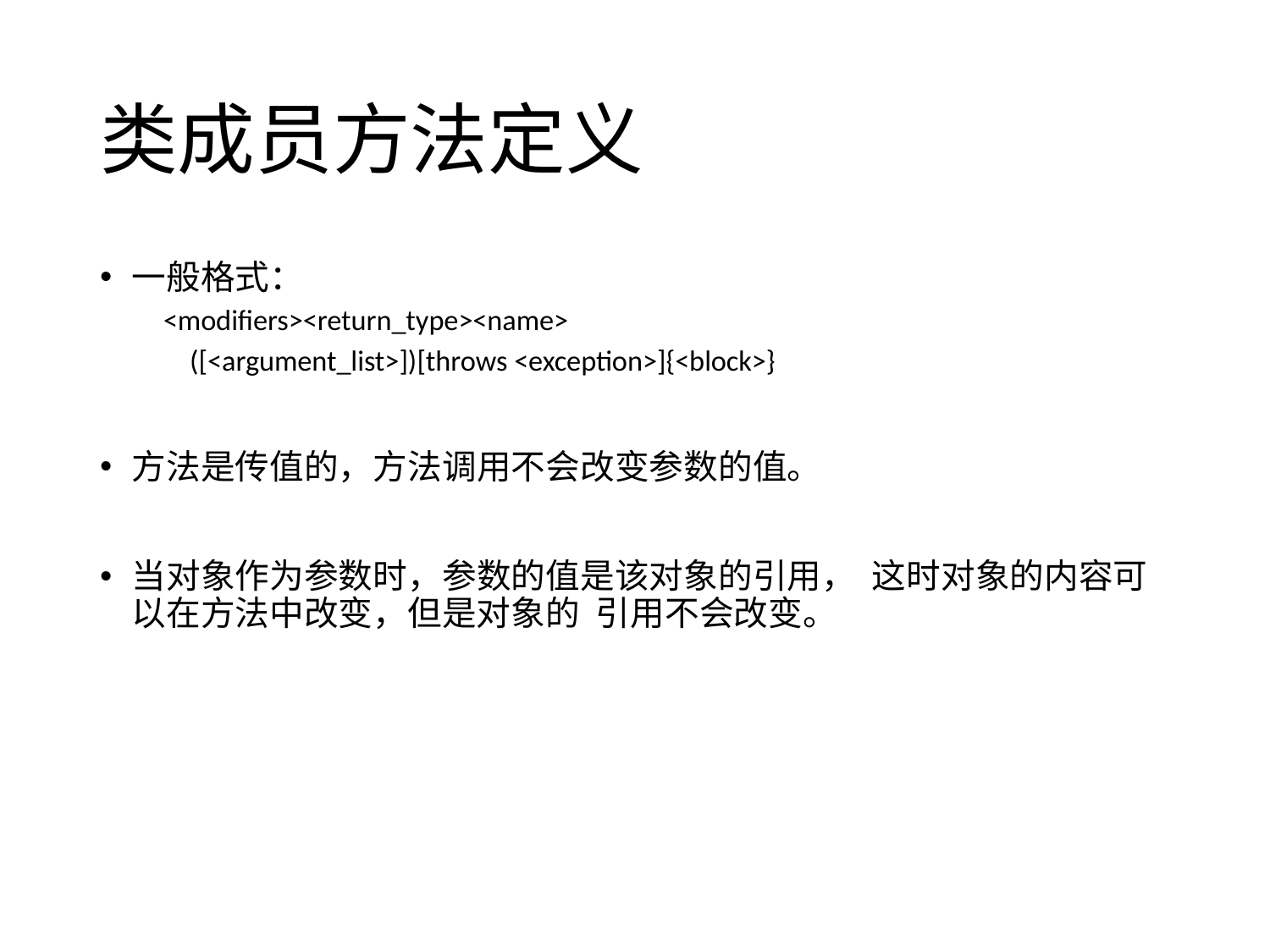

# 类成员方法定义
一般格式：
<modifiers><return_type><name>
    ([<argument_list>])[throws <exception>]{<block>}

方法是传值的，方法调用不会改变参数的值。

当对象作为参数时，参数的值是该对象的引用，  这时对象的内容可以在方法中改变，但是对象的  引用不会改变。